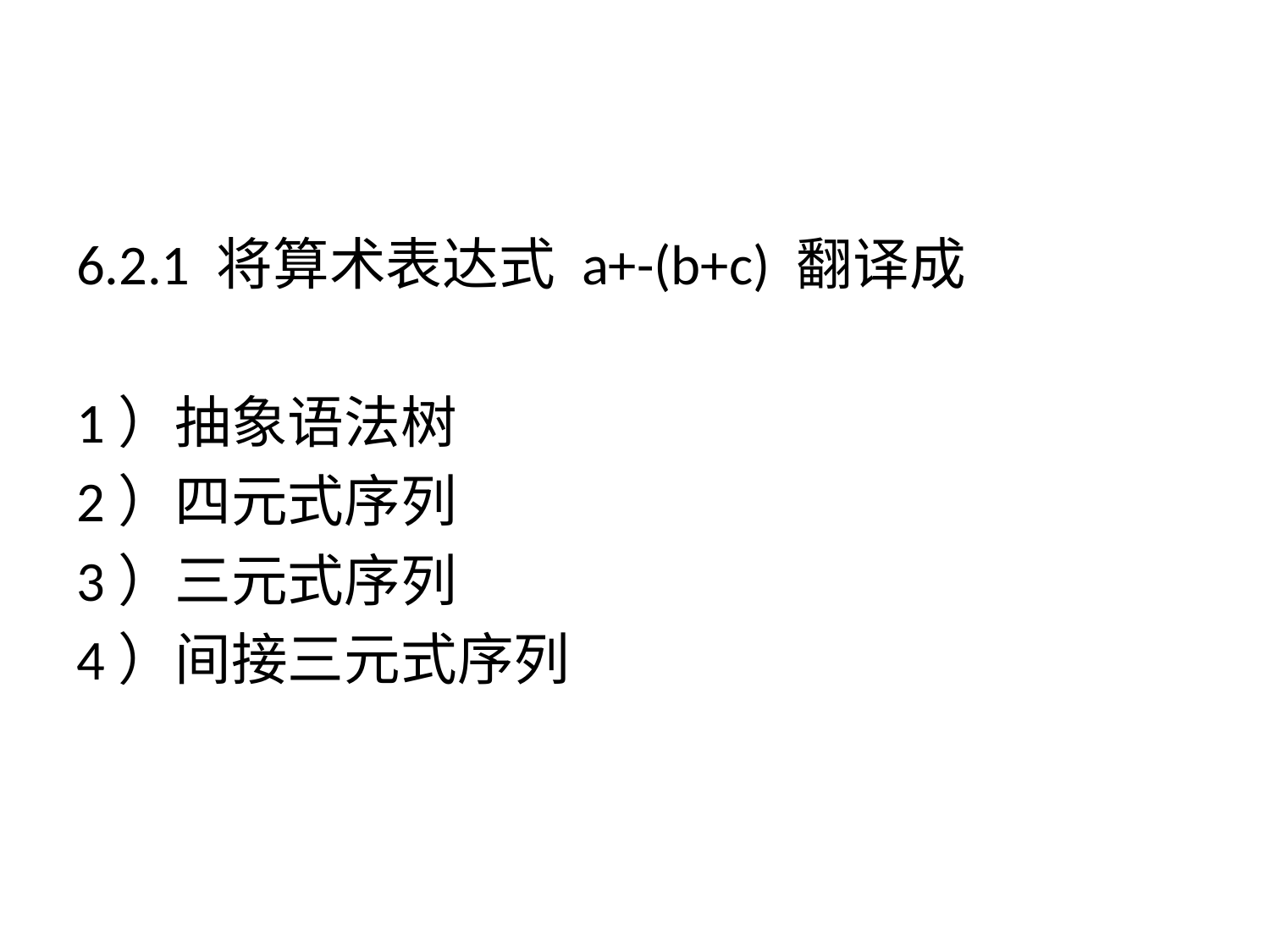

6.2.1 将算术表达式 a+-(b+c) 翻译成

1）抽象语法树
2）四元式序列
3）三元式序列
4）间接三元式序列